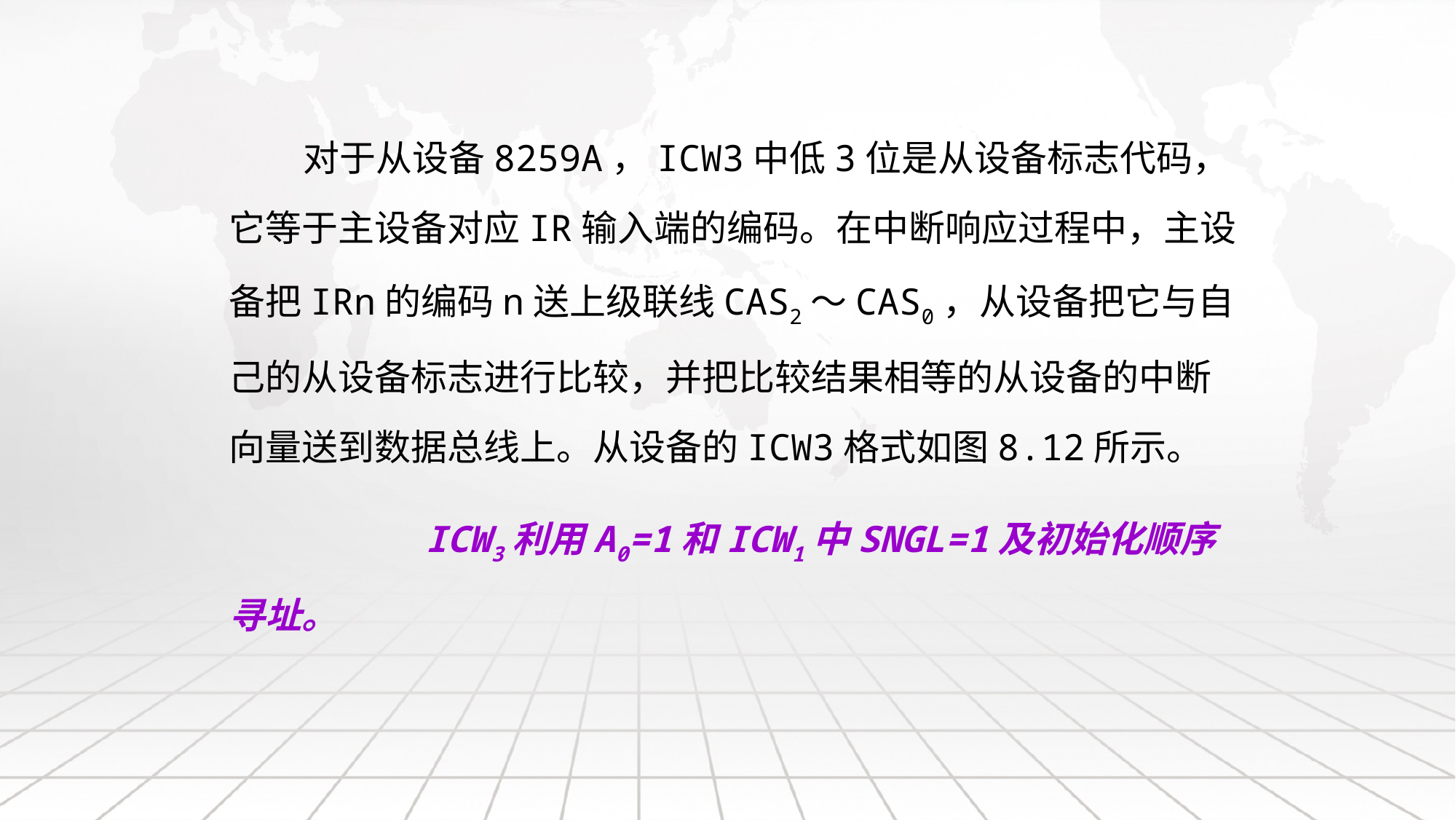

对于从设备8259A，ICW3中低3位是从设备标志代码，它等于主设备对应IR输入端的编码。在中断响应过程中，主设备把IRn的编码n送上级联线CAS2～CAS0，从设备把它与自己的从设备标志进行比较，并把比较结果相等的从设备的中断向量送到数据总线上。从设备的ICW3格式如图8.12所示。
         ICW3利用A0=1和ICW1中SNGL=1及初始化顺序寻址。